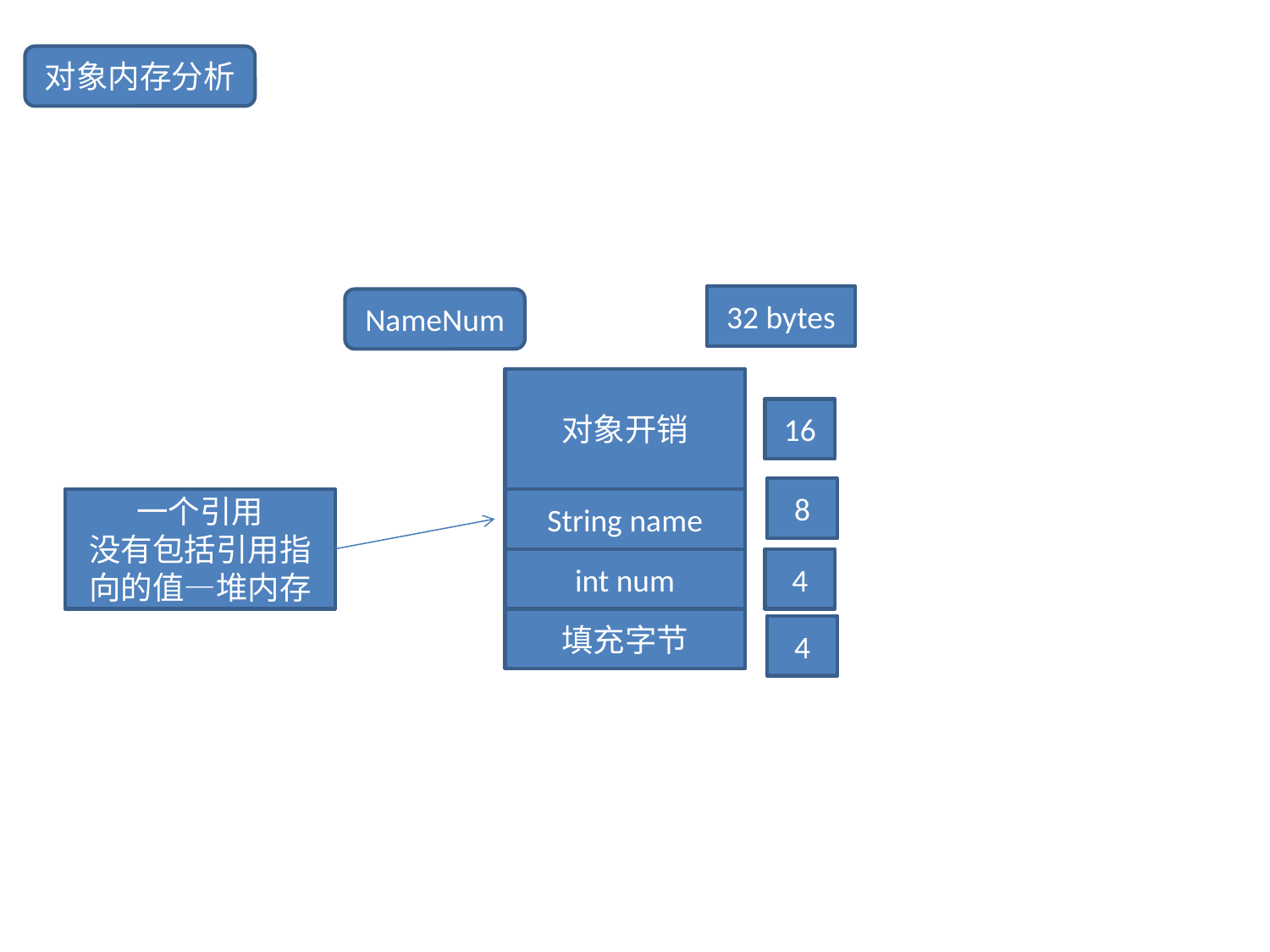

对象内存分析
32 bytes
NameNum
对象开销
16
8
一个引用
没有包括引用指向的值—堆内存
String name
int num
4
填充字节
4